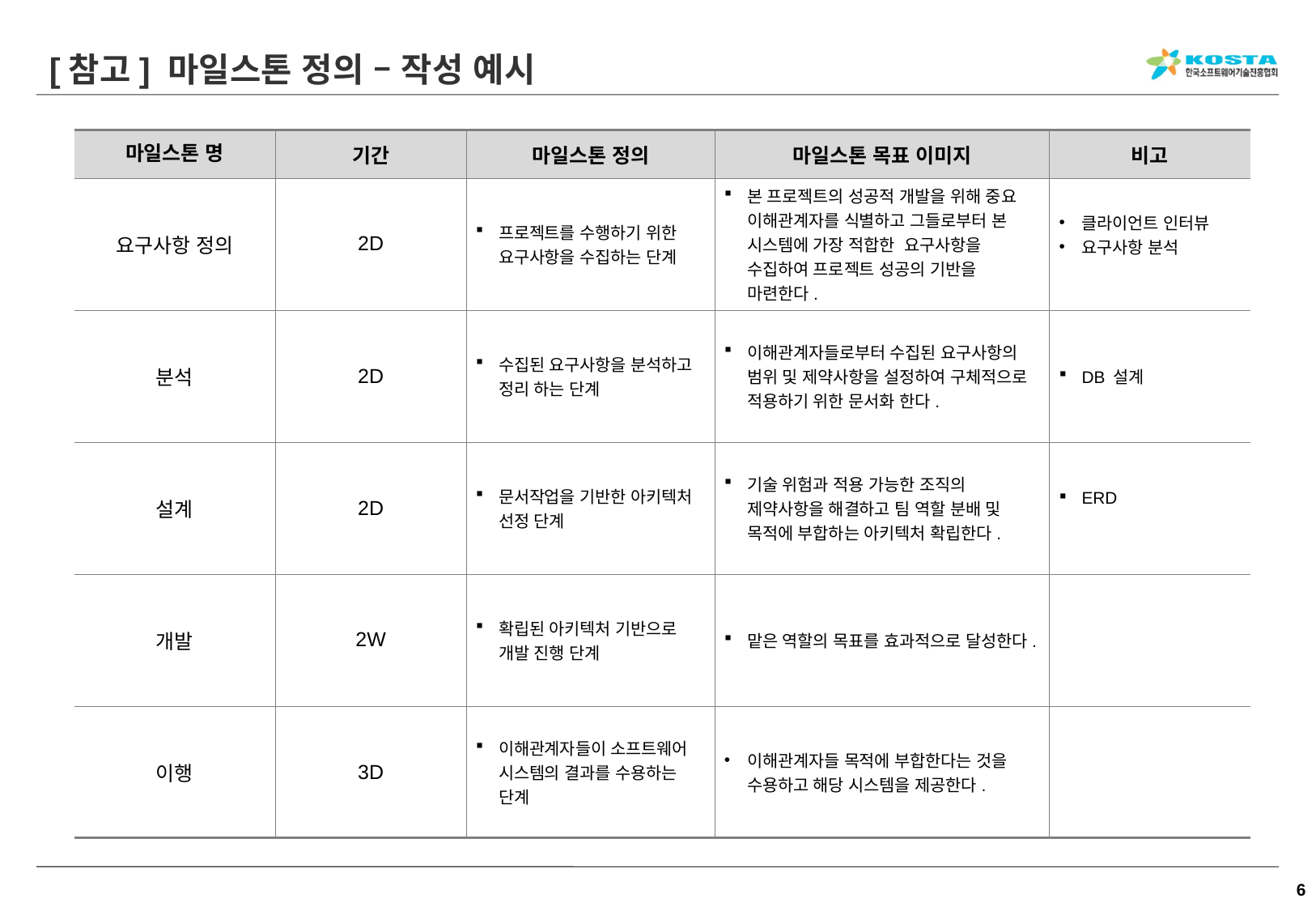

# [참고] 마일스톤 정의 – 작성 예시
| 마일스톤 명 | 기간 | 마일스톤 정의 | 마일스톤 목표 이미지 | 비고 |
| --- | --- | --- | --- | --- |
| 요구사항 정의 | 2D | 프로젝트를 수행하기 위한 요구사항을 수집하는 단계 | 본 프로젝트의 성공적 개발을 위해 중요 이해관계자를 식별하고 그들로부터 본 시스템에 가장 적합한 요구사항을 수집하여 프로젝트 성공의 기반을 마련한다. | 클라이언트 인터뷰 요구사항 분석 |
| 분석 | 2D | 수집된 요구사항을 분석하고 정리 하는 단계 | 이해관계자들로부터 수집된 요구사항의 범위 및 제약사항을 설정하여 구체적으로 적용하기 위한 문서화 한다. | DB 설계 |
| 설계 | 2D | 문서작업을 기반한 아키텍처 선정 단계 | 기술 위험과 적용 가능한 조직의 제약사항을 해결하고 팀 역할 분배 및 목적에 부합하는 아키텍처 확립한다. | ERD |
| 개발 | 2W | 확립된 아키텍처 기반으로 개발 진행 단계 | 맡은 역할의 목표를 효과적으로 달성한다. |  |
| 이행 | 3D | 이해관계자들이 소프트웨어 시스템의 결과를 수용하는 단계 | 이해관계자들 목적에 부합한다는 것을 수용하고 해당 시스템을 제공한다. |  |